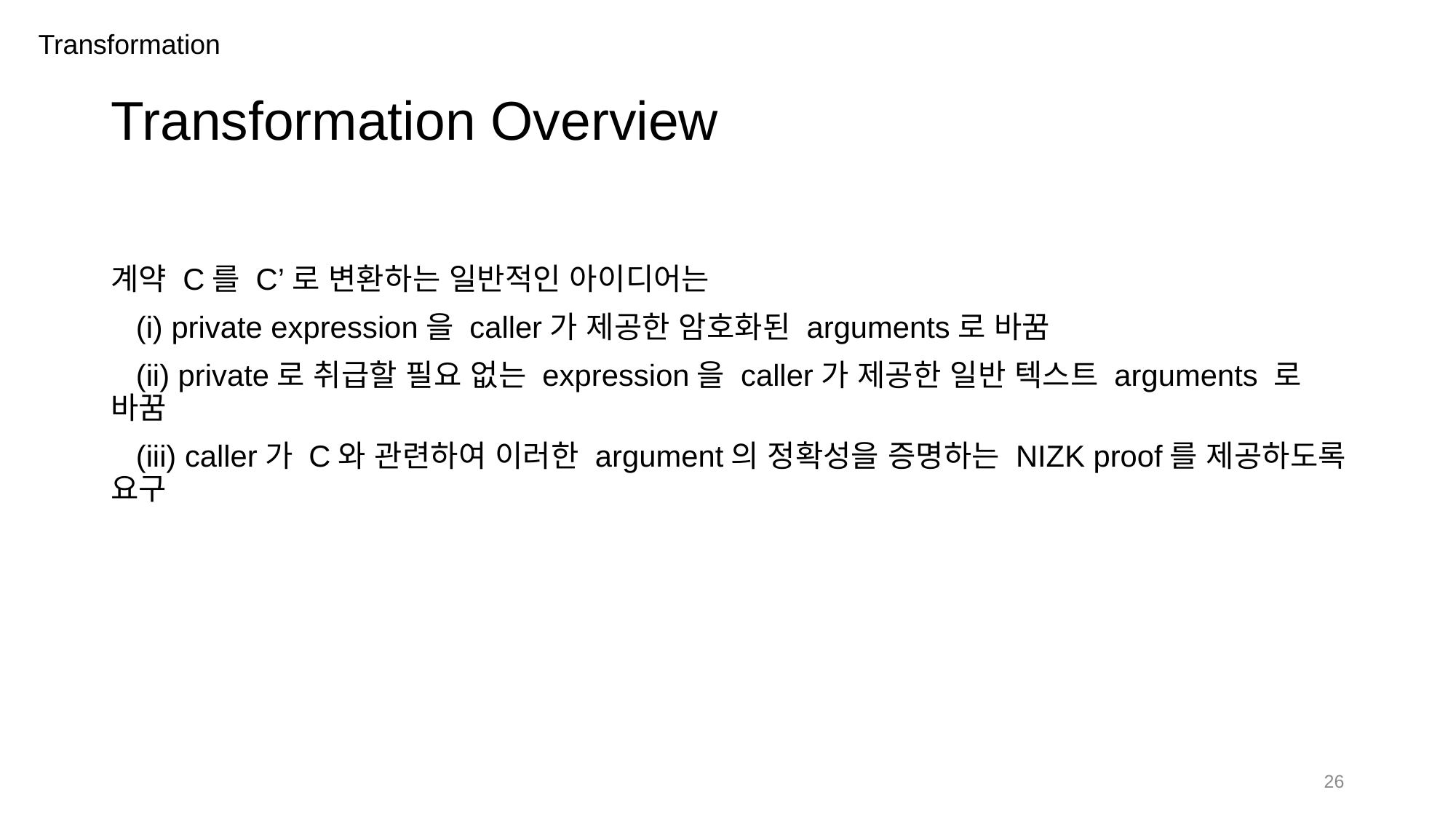

Transformation
# Transformation Overview
계약 C를 C’로 변환하는 일반적인 아이디어는
   (i) private expression을 caller가 제공한 암호화된 arguments로 바꿈
   (ii) private로 취급할 필요 없는 expression을 caller가 제공한 일반 텍스트 arguments 로 바꿈
   (iii) caller가 C와 관련하여 이러한 argument의 정확성을 증명하는 NIZK proof를 제공하도록 요구
26